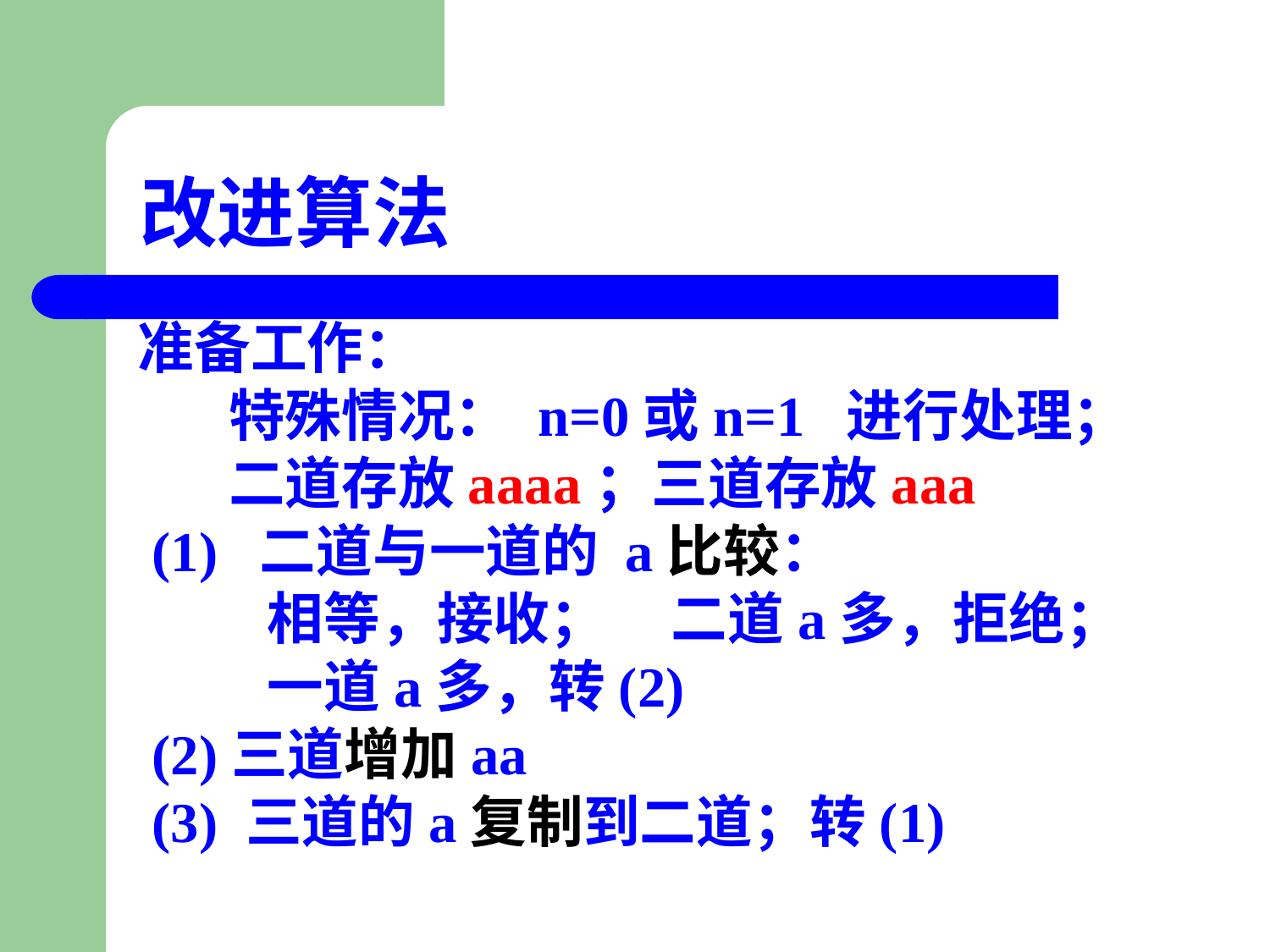

改进算法
准备工作：
      特殊情况： n=0或n=1  进行处理；
      二道存放aaaa；三道存放aaa
 (1)  二道与一道的 a比较：
         相等，接收；     二道a多，拒绝；
         一道a多，转(2)
 (2)三道增加aa
 (3) 三道的a复制到二道；转(1)